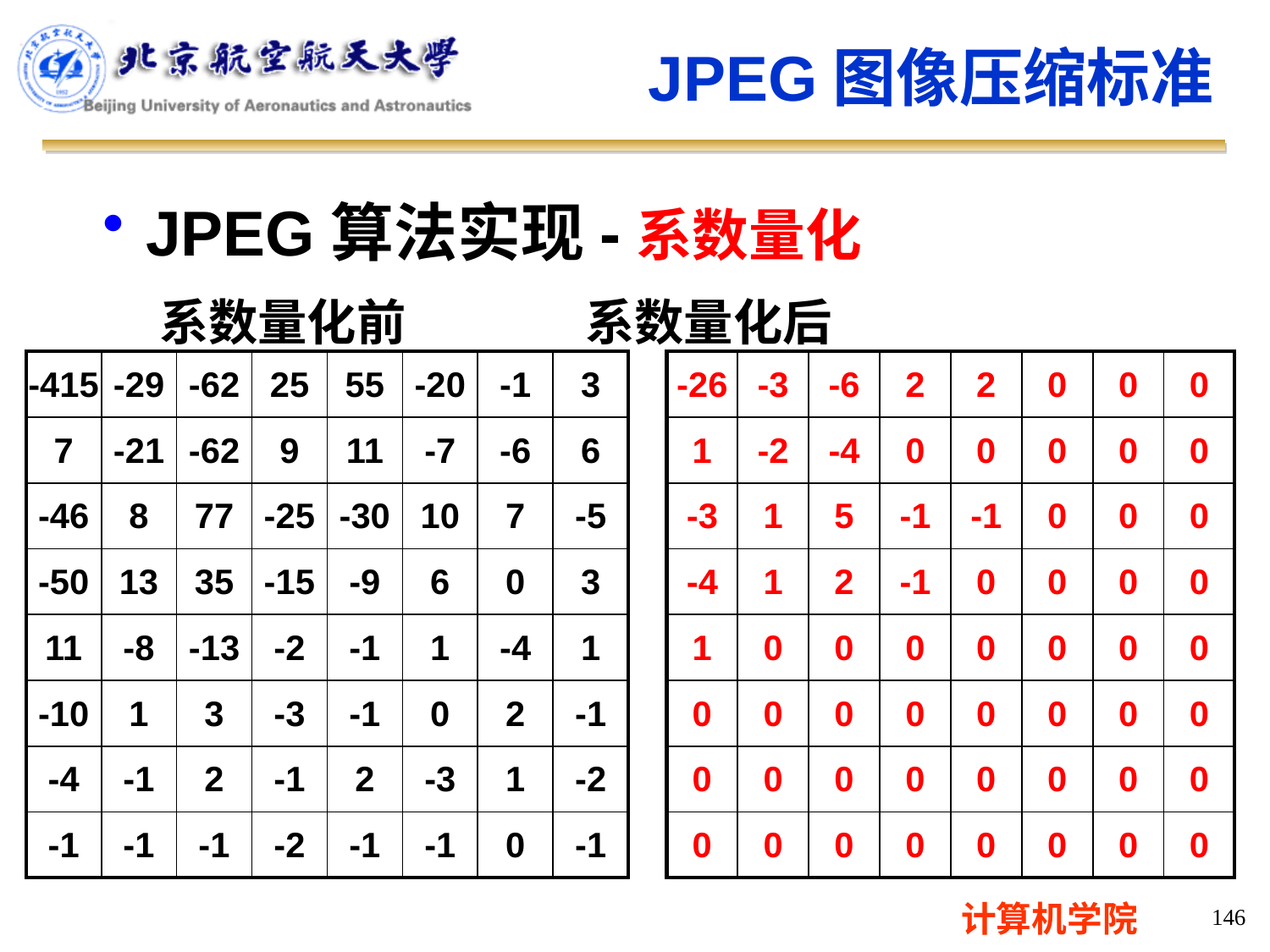

JPEG图像压缩标准
JPEG算法实现-系数量化
    系数量化前                系数量化后

| -415 | -29 | -62 | 25 | 55 | -20 | -1 | 3 |
| --- | --- | --- | --- | --- | --- | --- | --- |
| 7 | -21 | -62 | 9 | 11 | -7 | -6 | 6 |
| -46 | 8 | 77 | -25 | -30 | 10 | 7 | -5 |
| -50 | 13 | 35 | -15 | -9 | 6 | 0 | 3 |
| 11 | -8 | -13 | -2 | -1 | 1 | -4 | 1 |
| -10 | 1 | 3 | -3 | -1 | 0 | 2 | -1 |
| -4 | -1 | 2 | -1 | 2 | -3 | 1 | -2 |
| -1 | -1 | -1 | -2 | -1 | -1 | 0 | -1 |
| -26 | -3 | -6 | 2 | 2 | 0 | 0 | 0 |
| --- | --- | --- | --- | --- | --- | --- | --- |
| 1 | -2 | -4 | 0 | 0 | 0 | 0 | 0 |
| -3 | 1 | 5 | -1 | -1 | 0 | 0 | 0 |
| -4 | 1 | 2 | -1 | 0 | 0 | 0 | 0 |
| 1 | 0 | 0 | 0 | 0 | 0 | 0 | 0 |
| 0 | 0 | 0 | 0 | 0 | 0 | 0 | 0 |
| 0 | 0 | 0 | 0 | 0 | 0 | 0 | 0 |
| 0 | 0 | 0 | 0 | 0 | 0 | 0 | 0 |
146